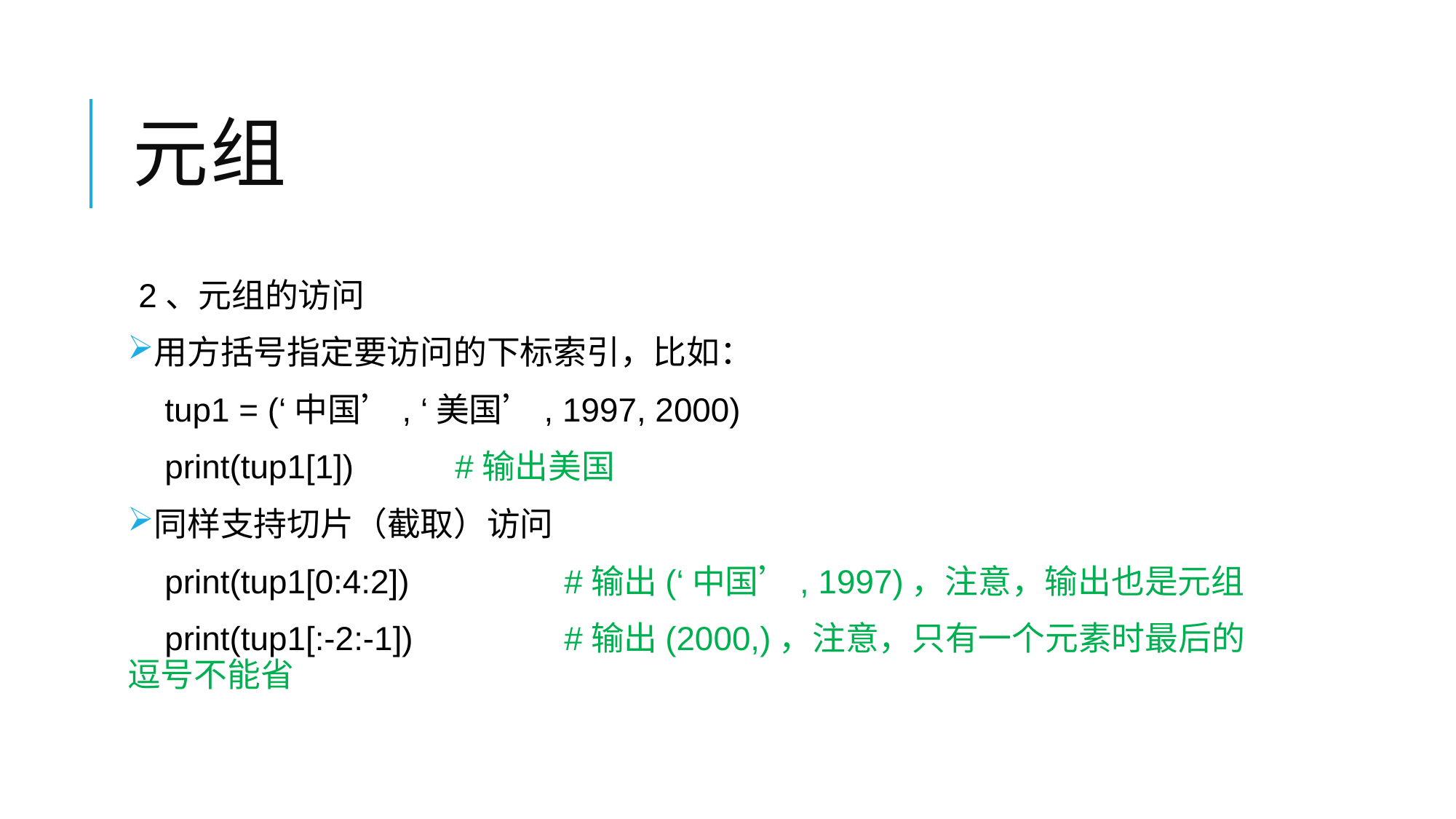

# 元组
2、元组的访问
用方括号指定要访问的下标索引，比如：
    tup1 = (‘中国’, ‘美国’, 1997, 2000)
    print(tup1[1])	#输出美国
同样支持切片（截取）访问
    print(tup1[0:4:2])		#输出(‘中国’, 1997)，注意，输出也是元组
    print(tup1[:-2:-1])		#输出(2000,)，注意，只有一个元素时最后的逗号不能省